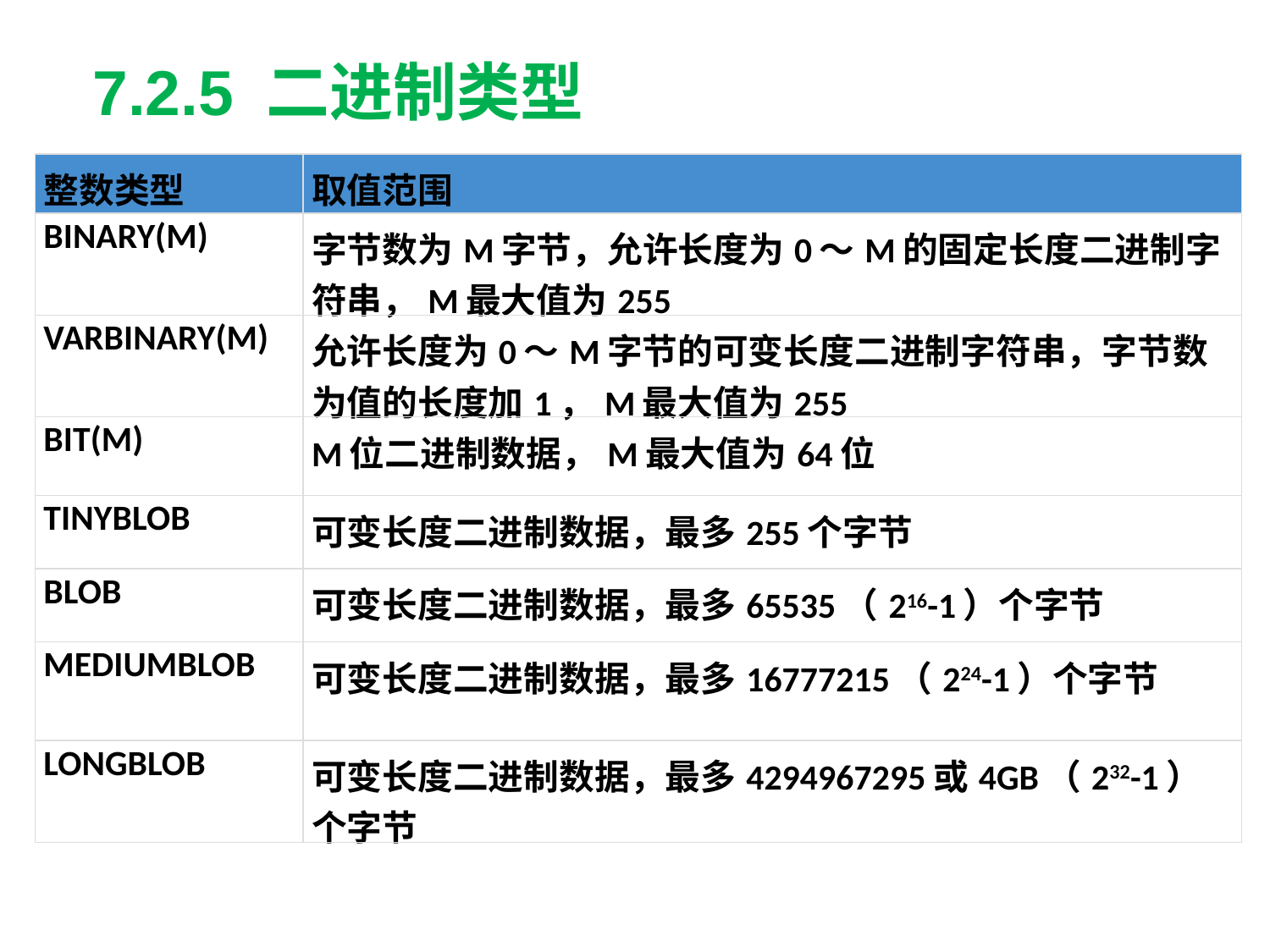

7.2.5 二进制类型
| 整数类型 | 取值范围 |
| --- | --- |
| BINARY(M) | 字节数为M字节，允许长度为0～M的固定长度二进制字符串，M最大值为255 |
| VARBINARY(M) | 允许长度为0～M字节的可变长度二进制字符串，字节数为值的长度加1，M最大值为255 |
| BIT(M) | M位二进制数据，M最大值为64位 |
| TINYBLOB | 可变长度二进制数据，最多255个字节 |
| BLOB | 可变长度二进制数据，最多65535（216-1）个字节 |
| MEDIUMBLOB | 可变长度二进制数据，最多16777215（224-1）个字节 |
| LONGBLOB | 可变长度二进制数据，最多4294967295或4GB（232-1）个字节 |